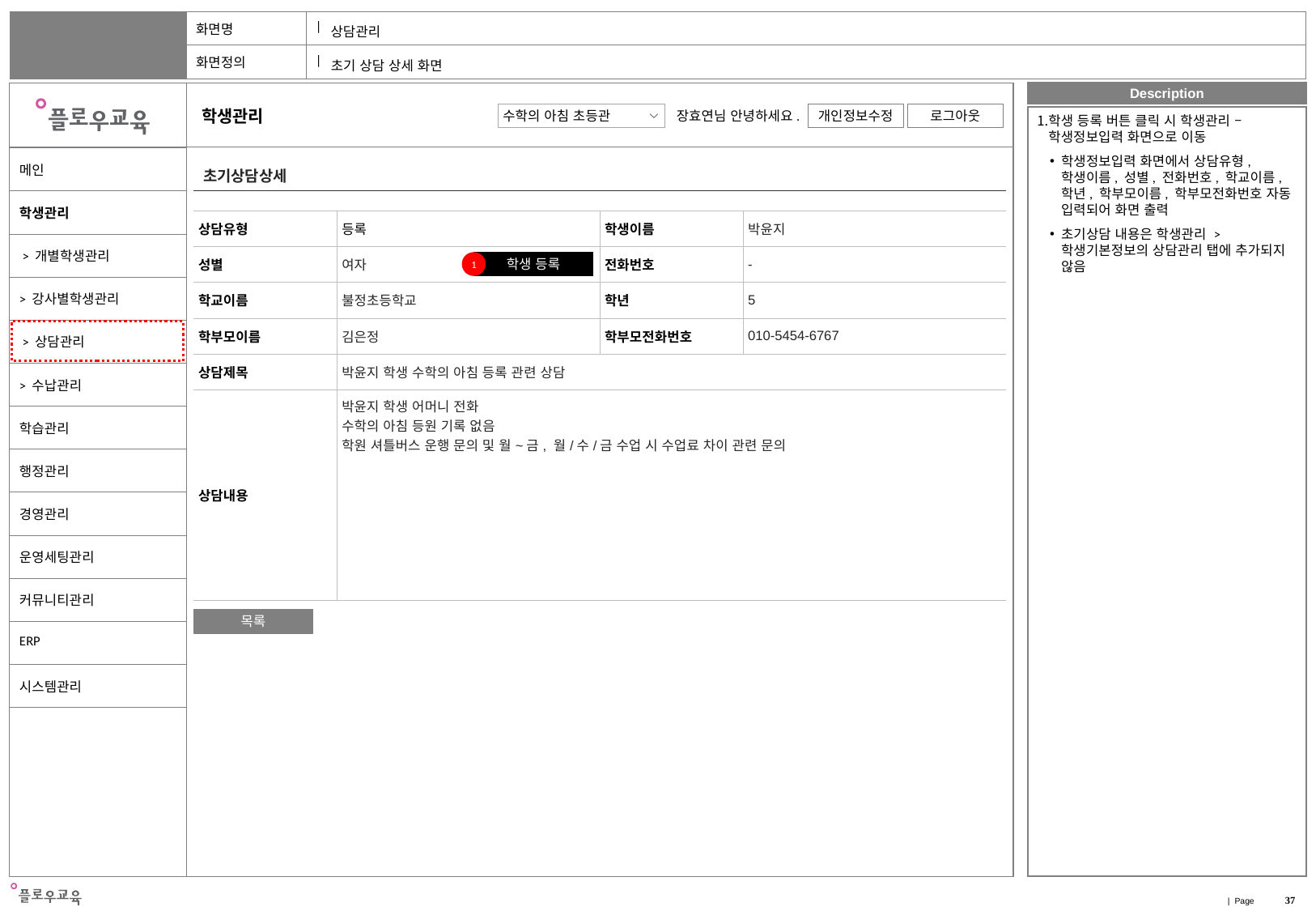

상담관리
초기 상담 상세 화면
학생 등록 버튼 클릭 시 학생관리 – 학생정보입력 화면으로 이동
학생정보입력 화면에서 상담유형, 학생이름, 성별, 전화번호, 학교이름, 학년, 학부모이름, 학부모전화번호 자동 입력되어 화면 출력
초기상담 내용은 학생관리 > 학생기본정보의 상담관리 탭에 추가되지 않음
| 초기상담상세 |
| --- |
| 상담유형 | 등록 | 학생이름 | 박윤지 |
| --- | --- | --- | --- |
| 성별 | 여자 | 전화번호 | - |
| 학교이름 | 불정초등학교 | 학년 | 5 |
| 학부모이름 | 김은정 | 학부모전화번호 | 010-5454-6767 |
| 상담제목 | 박윤지 학생 수학의 아침 등록 관련 상담 |  |  |
| 상담내용 | 박윤지 학생 어머니 전화 수학의 아침 등원 기록 없음 학원 셔틀버스 운행 문의 및 월~금, 월/수/금 수업 시 수업료 차이 관련 문의 |  |  |
1
학생 등록

목록
37